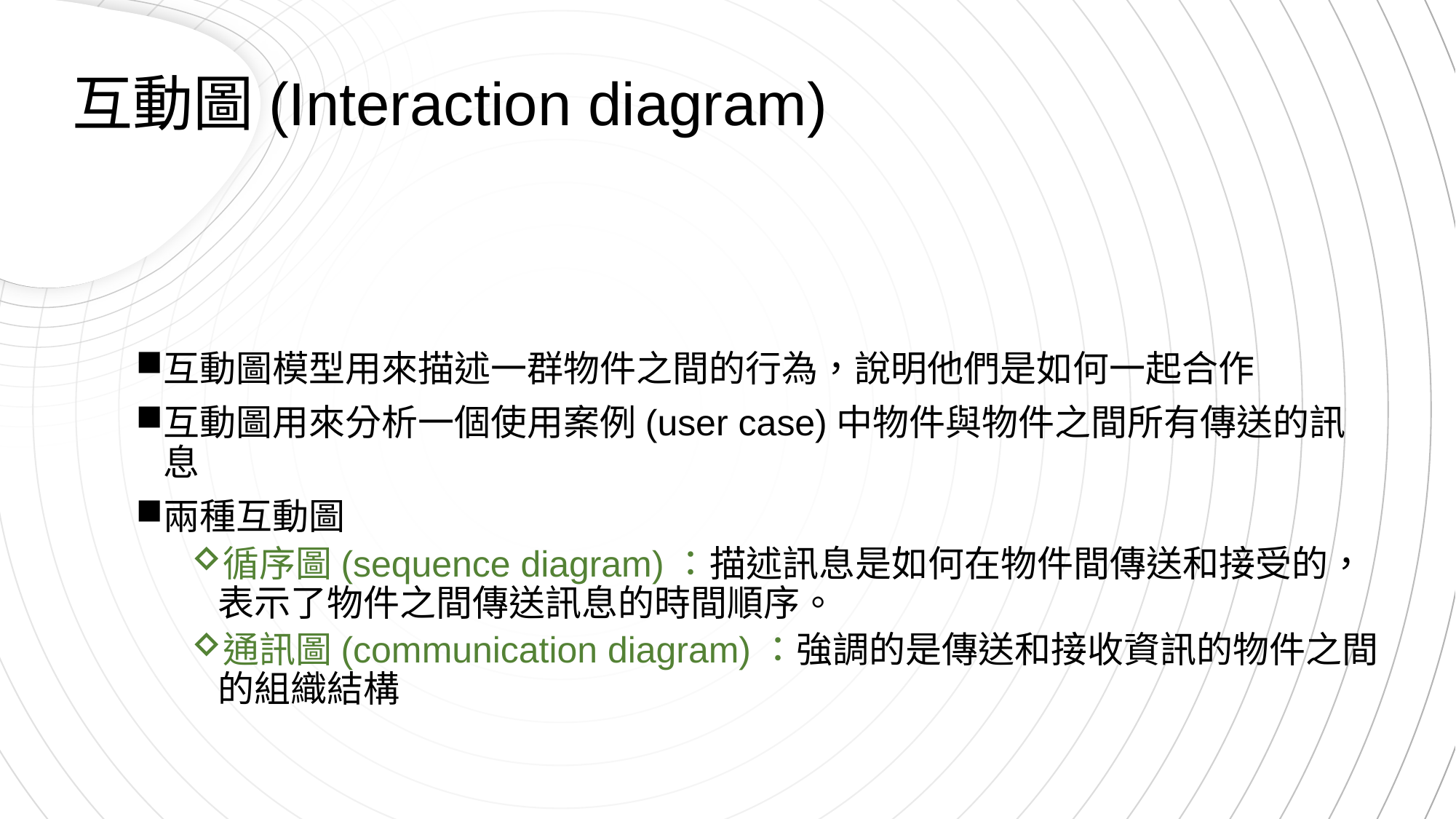

互動圖(Interaction diagram)
互動圖模型用來描述一群物件之間的行為，說明他們是如何一起合作
互動圖用來分析一個使用案例(user case)中物件與物件之間所有傳送的訊息
兩種互動圖
循序圖(sequence diagram)：描述訊息是如何在物件間傳送和接受的，表示了物件之間傳送訊息的時間順序。
通訊圖(communication diagram)：強調的是傳送和接收資訊的物件之間的組織結構